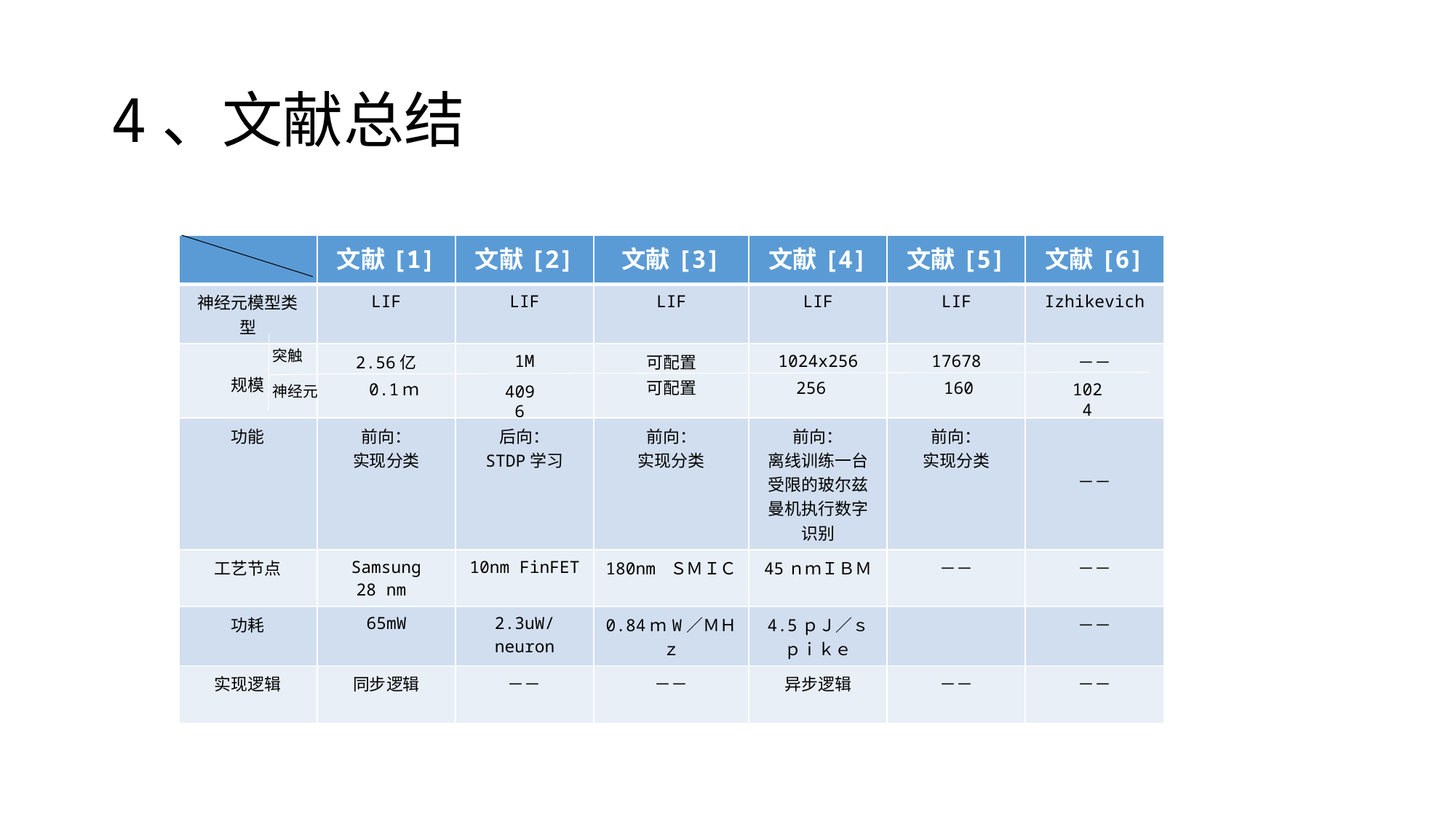

# 4、文献总结
|  | 文献[1] | 文献[2] | 文献[3] | 文献[4] | 文献[5] | 文献[6] |
| --- | --- | --- | --- | --- | --- | --- |
| 神经元模型类型 | LIF | LIF | LIF | LIF | LIF | Izhikevich |
| 规模 | 2.56亿 | 1M | 可配置 | 1024x256 | 17678 | －－ |
| 功能 | 前向： 实现分类 | 后向： STDP学习 | 前向： 实现分类 | 前向： 离线训练一台受限的玻尔兹曼机执行数字识别 | 前向： 实现分类 | －－ |
| 工艺节点 | Samsung 28 nm | 10nm FinFET | 180nm ＳＭＩＣ | 45ｎｍＩＢＭ | －－ | －－ |
| 功耗 | 65mW | 2.3uW/neuron | 0.84ｍW／ＭＨｚ | 4.5ｐＪ／ｓｐｉｋｅ |  | －－ |
| 实现逻辑 | 同步逻辑 | －－ | －－ | 异步逻辑 | －－ | －－ |
突触
可配置
256
160
0.1ｍ
1024
4096
神经元